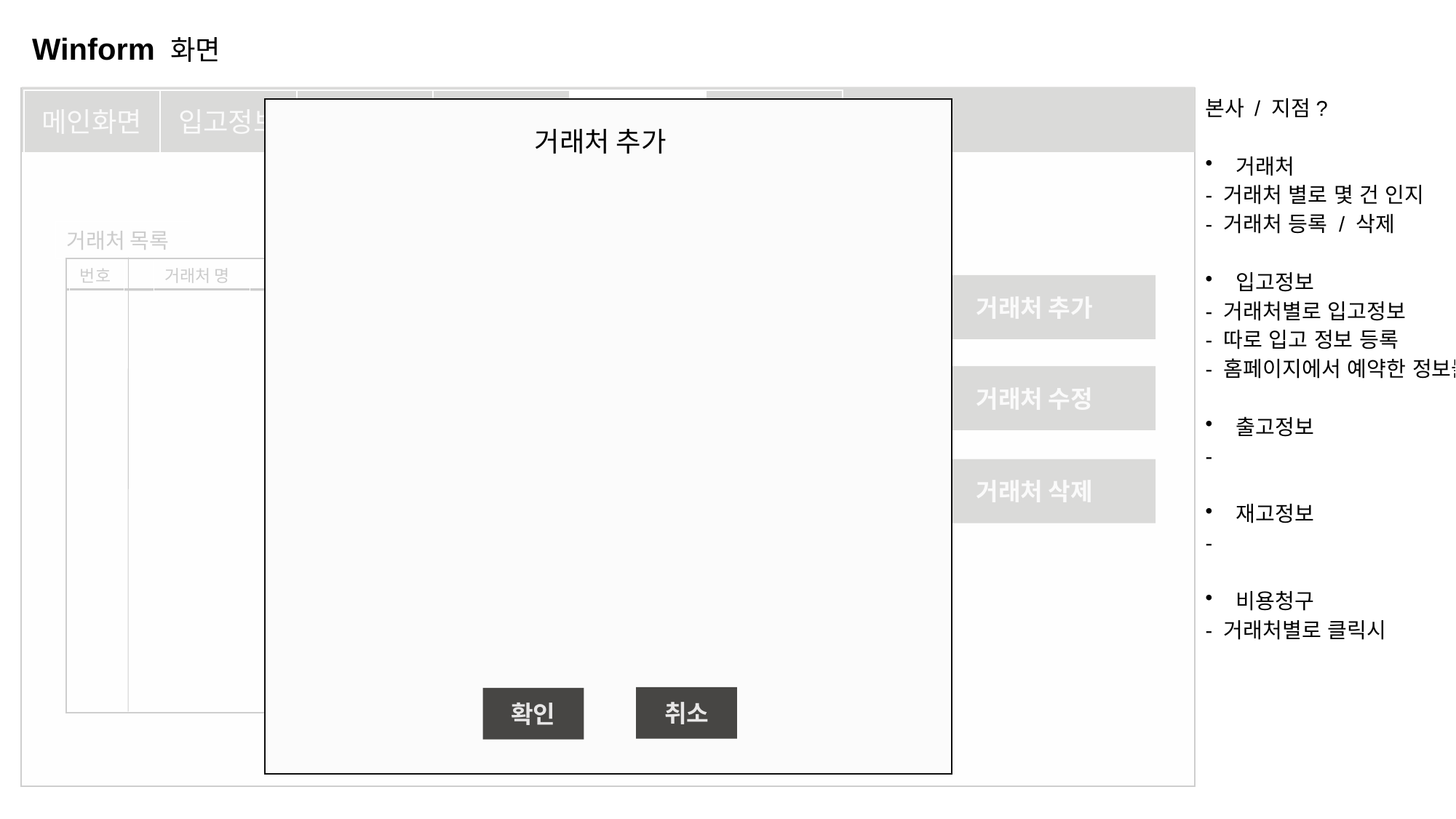

Winform 화면

본사 / 지점?

거래처
- 거래처 별로 몇 건 인지
- 거래처 등록 / 삭제

입고정보
- 거래처별로 입고정보
- 따로 입고 정보 등록
- 홈페이지에서 예약한 정보들

출고정보
-

재고정보
-

비용청구
- 거래처별로 클릭시

메인화면
입고정보
출고정보
적재정보
거래처
매출

거래처 추가
거래처 목록

번호
거래처 명
대표자
주소
전화번호
거래처 추가
거래처 수정
거래처 삭제
취소
확인